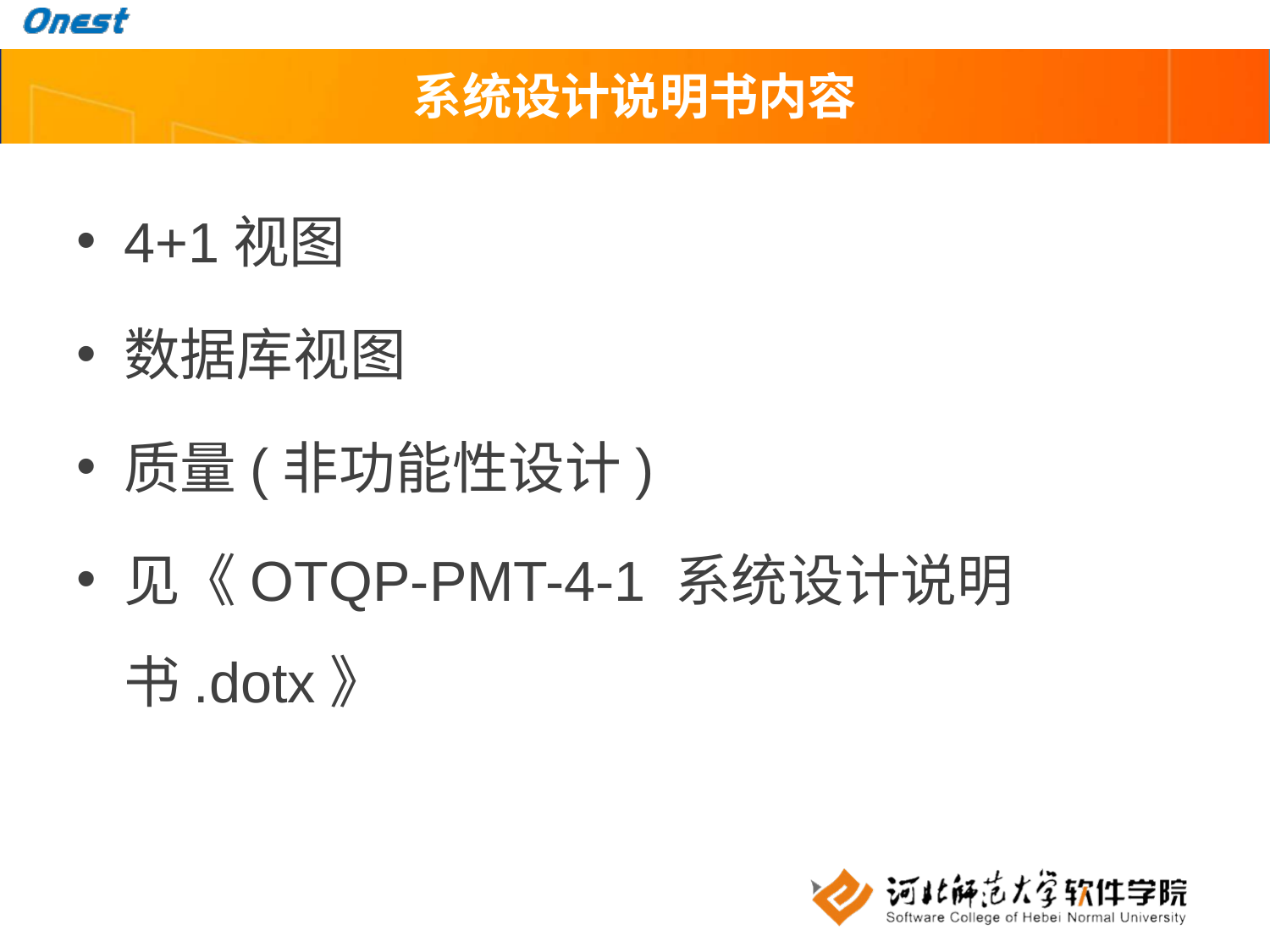

# 系统设计说明书内容
4+1视图
数据库视图
质量(非功能性设计)
见《OTQP-PMT-4-1 系统设计说明书.dotx》